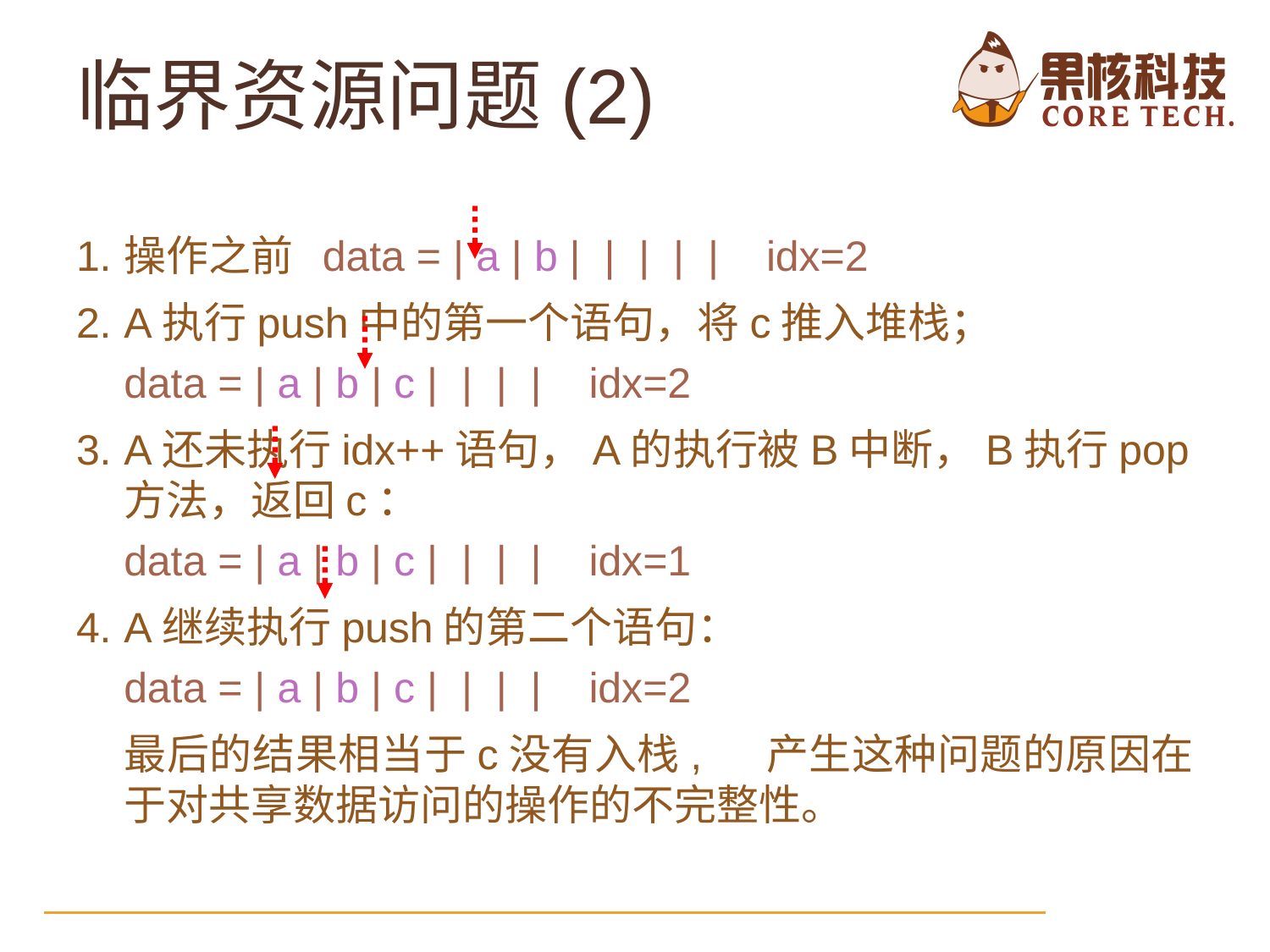

# 临界资源问题(2)

1. 	操作之前  data = | a | b |  |  |  |  |    idx=2
2.	A执行push中的第一个语句，将c推入堆栈；
	data = | a | b | c |  |  |  |    idx=2
3.	A还未执行idx++语句，A的执行被B中断，B执行pop方法，返回c：
	data = | a | b | c |  |  |  |    idx=1
4.	A继续执行push的第二个语句：
	data = | a | b | c |  |  |  |    idx=2
	最后的结果相当于c没有入栈,	产生这种问题的原因在于对共享数据访问的操作的不完整性。